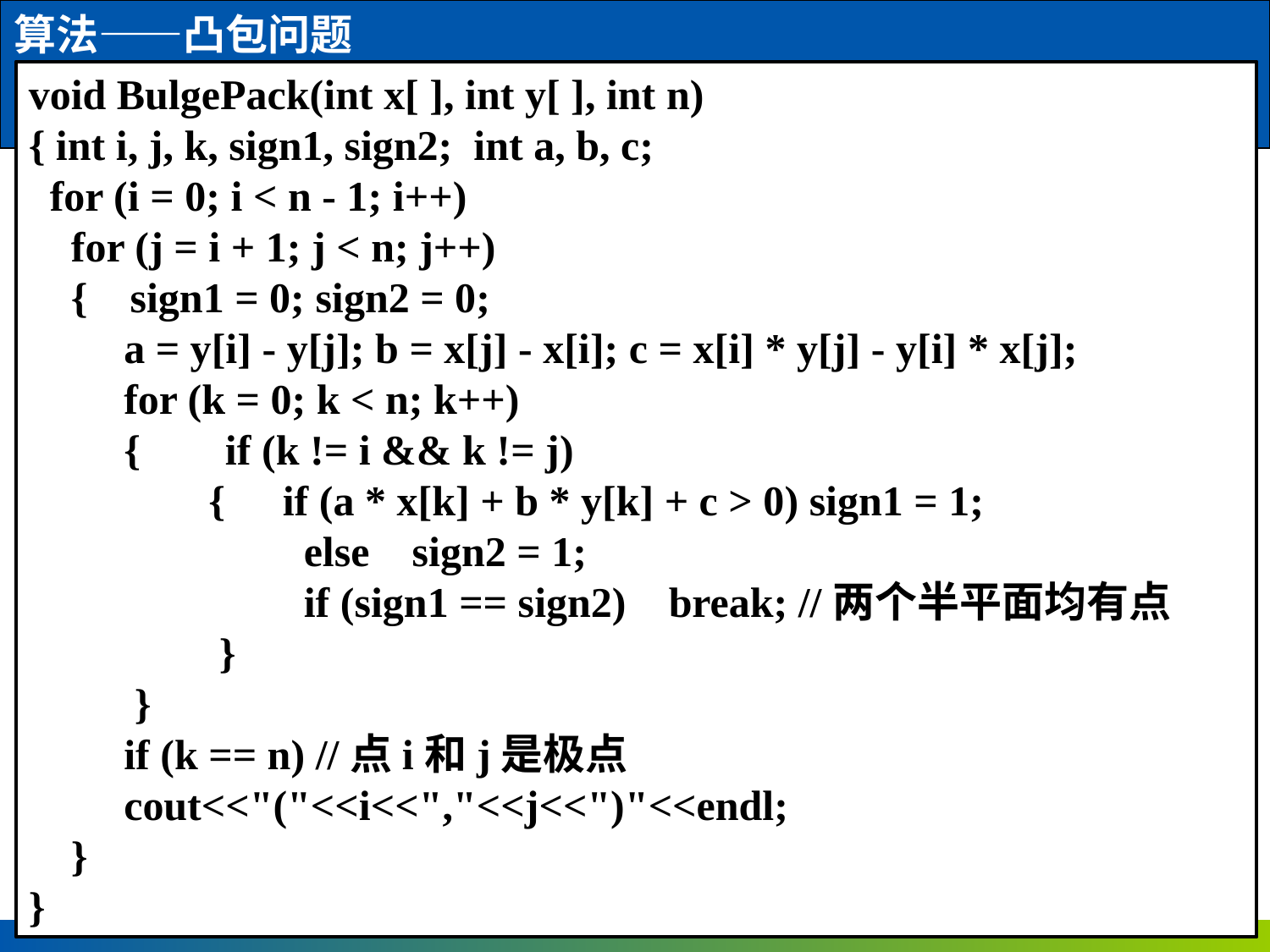

算法——凸包问题
void BulgePack(int x[ ], int y[ ], int n)
{ int i, j, k, sign1, sign2;  int a, b, c;
  for (i = 0; i < n - 1; i++)
    for (j = i + 1; j < n; j++)
    {    sign1 = 0; sign2 = 0;
         a = y[i] - y[j]; b = x[j] - x[i]; c = x[i] * y[j] - y[i] * x[j];
         for (k = 0; k < n; k++)
         {        if (k != i && k != j)
	     {	if (a * x[k] + b * y[k] + c > 0) sign1 = 1;
                          else    sign2 = 1;
                          if (sign1 == sign2)    break; //两个半平面均有点
	      }
          }
         if (k == n) //点i和j是极点
         cout<<"("<<i<<","<<j<<")"<<endl;
    }
}